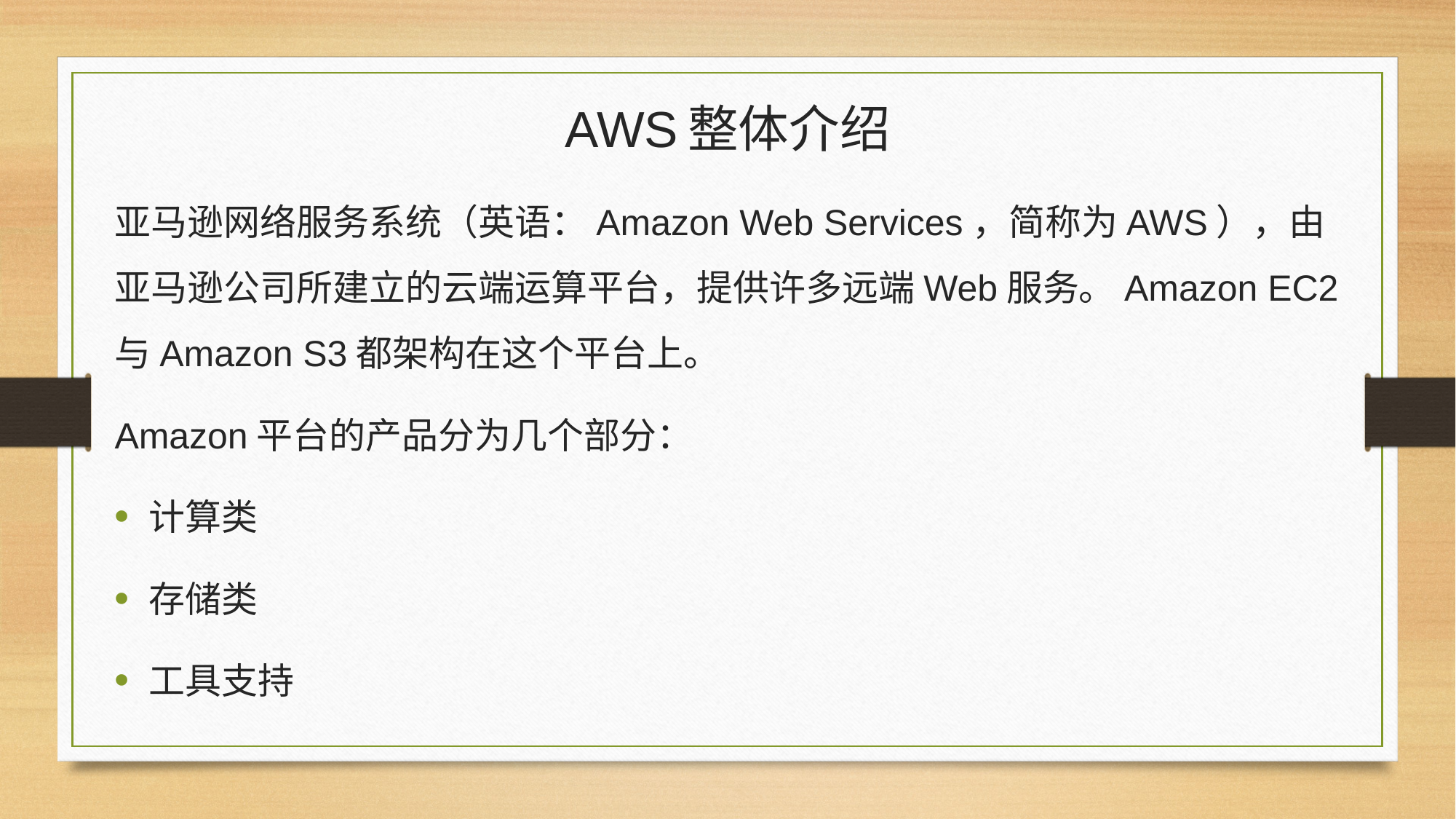

AWS整体介绍
亚马逊网络服务系统（英语：Amazon Web Services，简称为AWS），由亚马逊公司所建立的云端运算平台，提供许多远端Web服务。Amazon EC2与Amazon S3都架构在这个平台上。
Amazon平台的产品分为几个部分：
计算类
存储类
工具支持